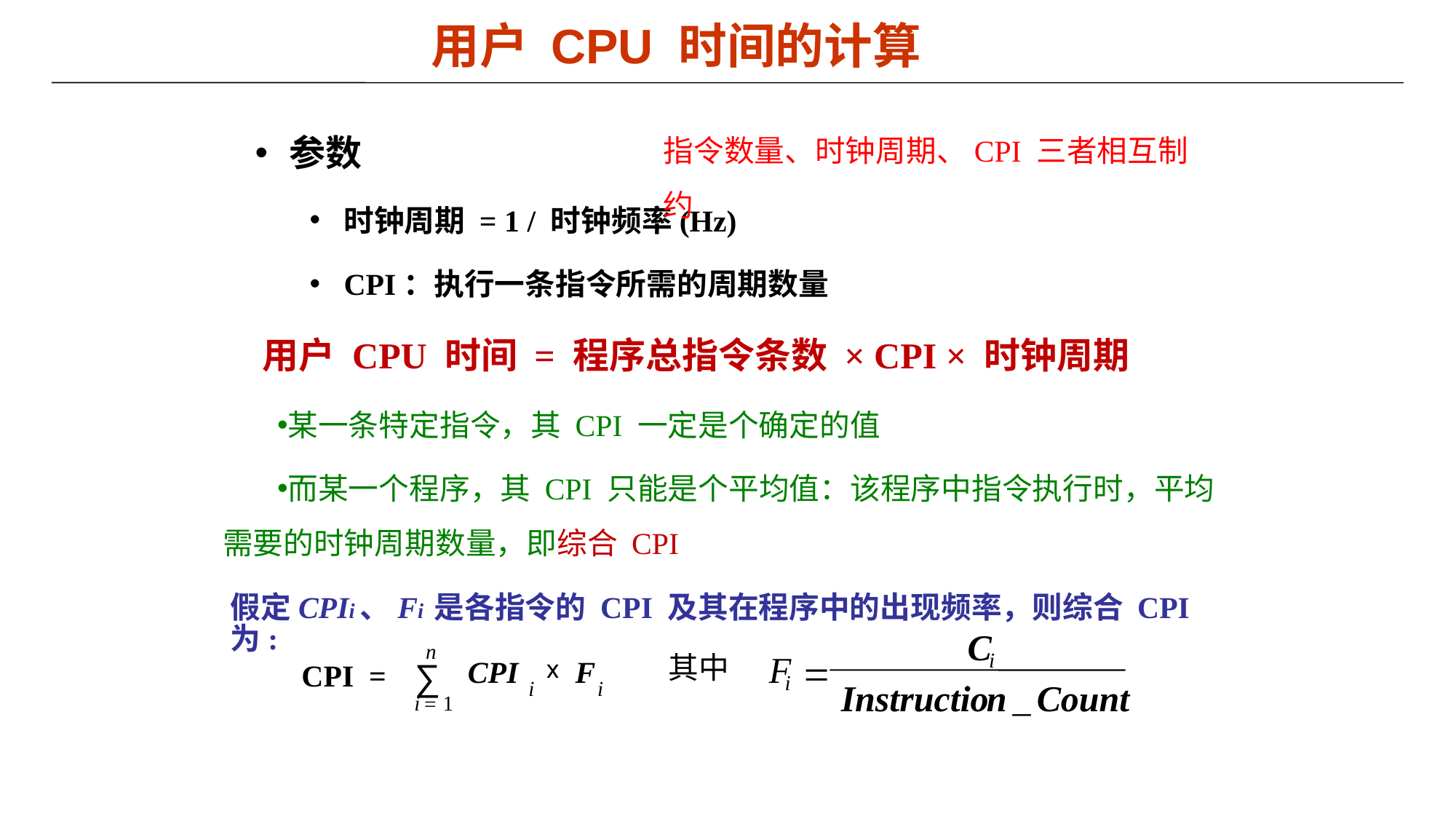

用户 CPU 时间的计算
参数
时钟周期 = 1 / 时钟频率(Hz)
CPI：执行一条指令所需的周期数量
指令数量、时钟周期、CPI 三者相互制约
用户 CPU 时间 = 程序总指令条数 × CPI × 时钟周期
某一条特定指令，其 CPI 一定是个确定的值
而某一个程序，其 CPI 只能是个平均值：该程序中指令执行时，平均需要的时钟周期数量，即综合 CPI
假定CPIi、Fi 是各指令的 CPI 及其在程序中的出现频率，则综合 CPI 为:

C
其中
n

CPI
F
∑
x
i
i
i
1
=
CPI  =
i
F
=
i

Instructio
n
_
Count